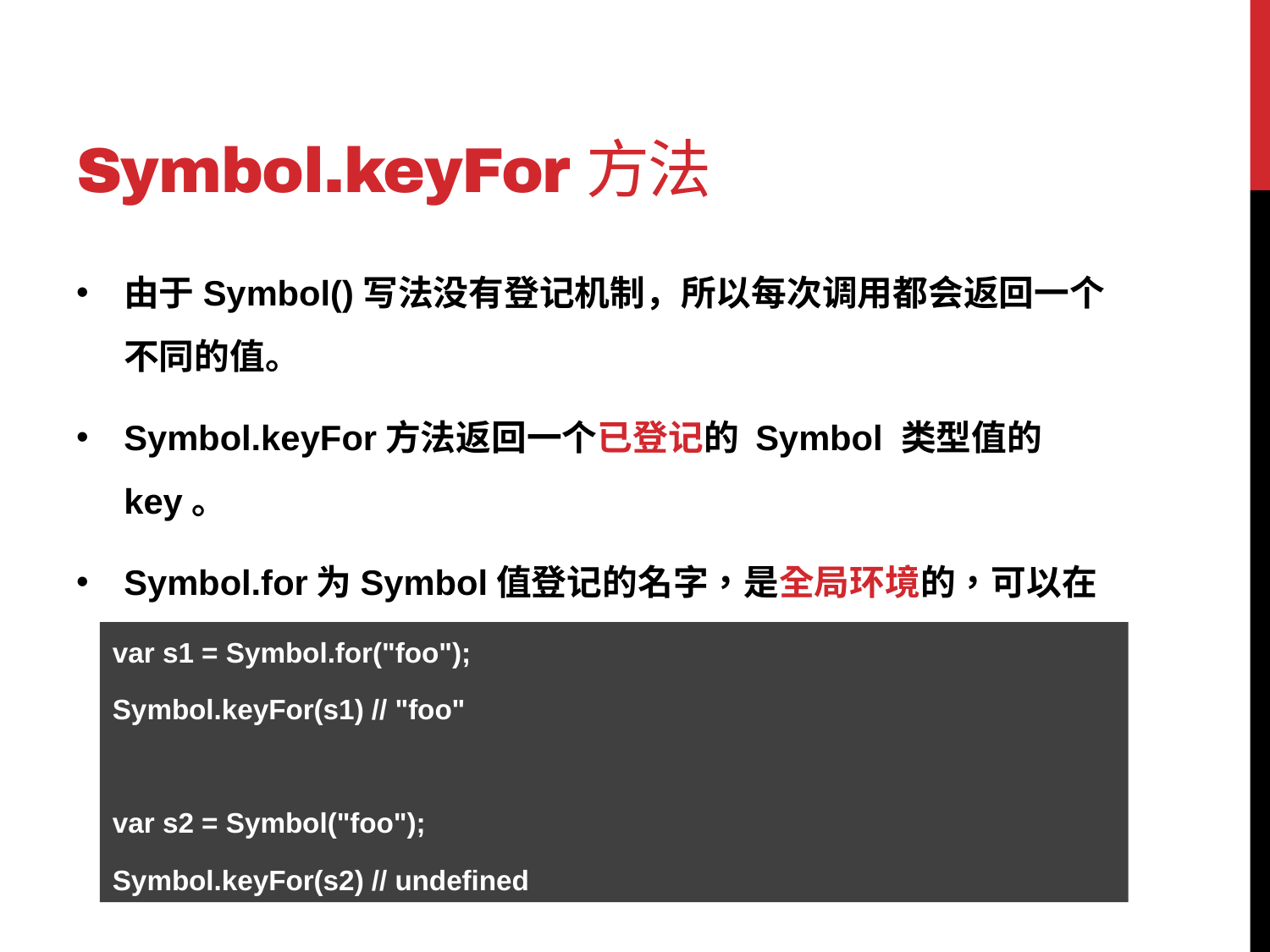

# Symbol.keyFor方法
由于Symbol()写法没有登记机制，所以每次调用都会返回一个不同的值。
Symbol.keyFor方法返回一个已登记的 Symbol 类型值的key。
Symbol.for为Symbol值登记的名字，是全局环境的，可以在不同的 iframe 或 service worker 中取到同一个值。

var s1 = Symbol.for("foo");
Symbol.keyFor(s1) // "foo"

var s2 = Symbol("foo");
Symbol.keyFor(s2) // undefined